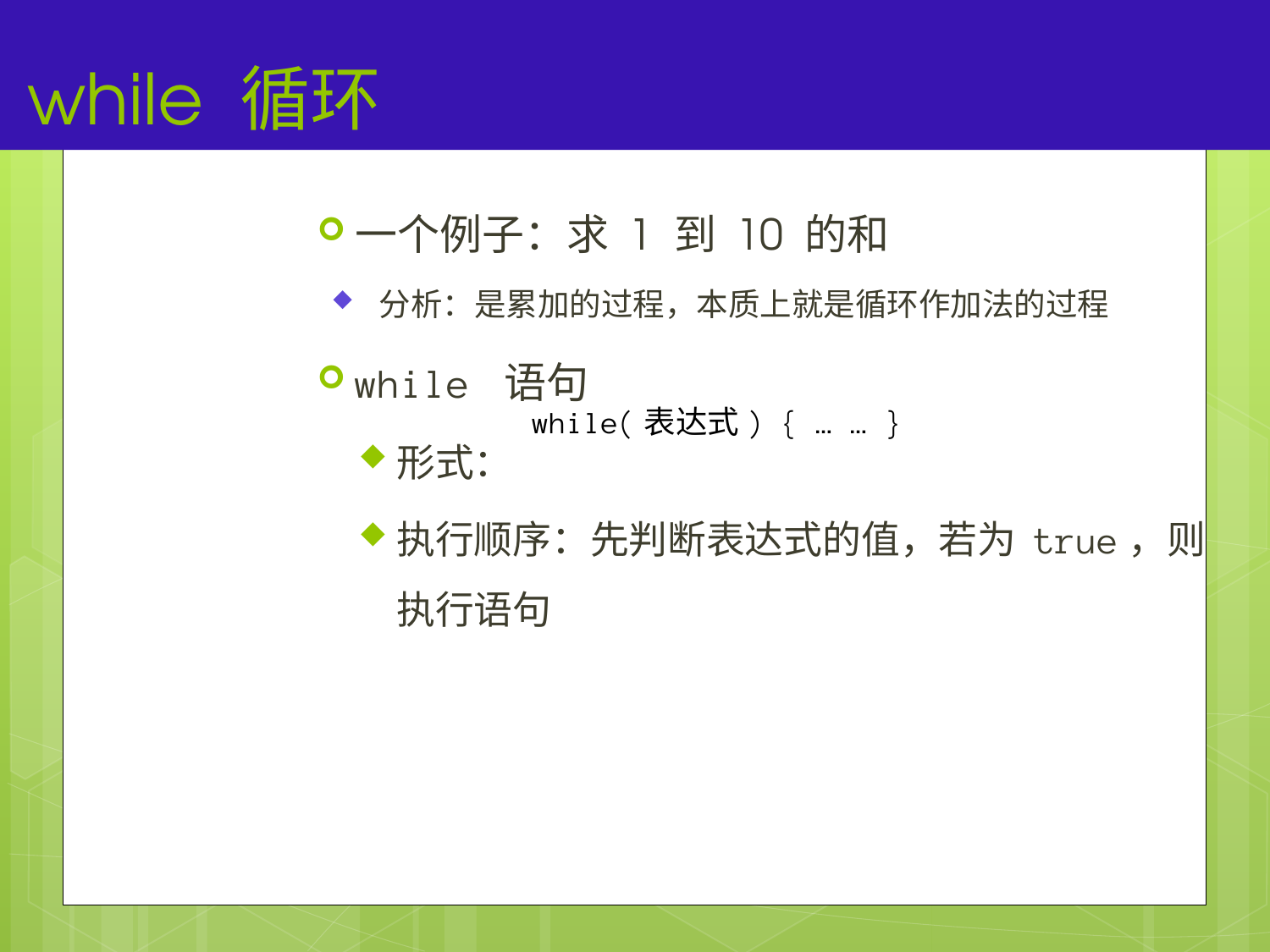

# while 循环
41
一个例子：求 1 到 10 的和
分析：是累加的过程，本质上就是循环作加法的过程
while 语句
形式：
执行顺序：先判断表达式的值，若为 true，则执行语句
while(表达式) { … … }